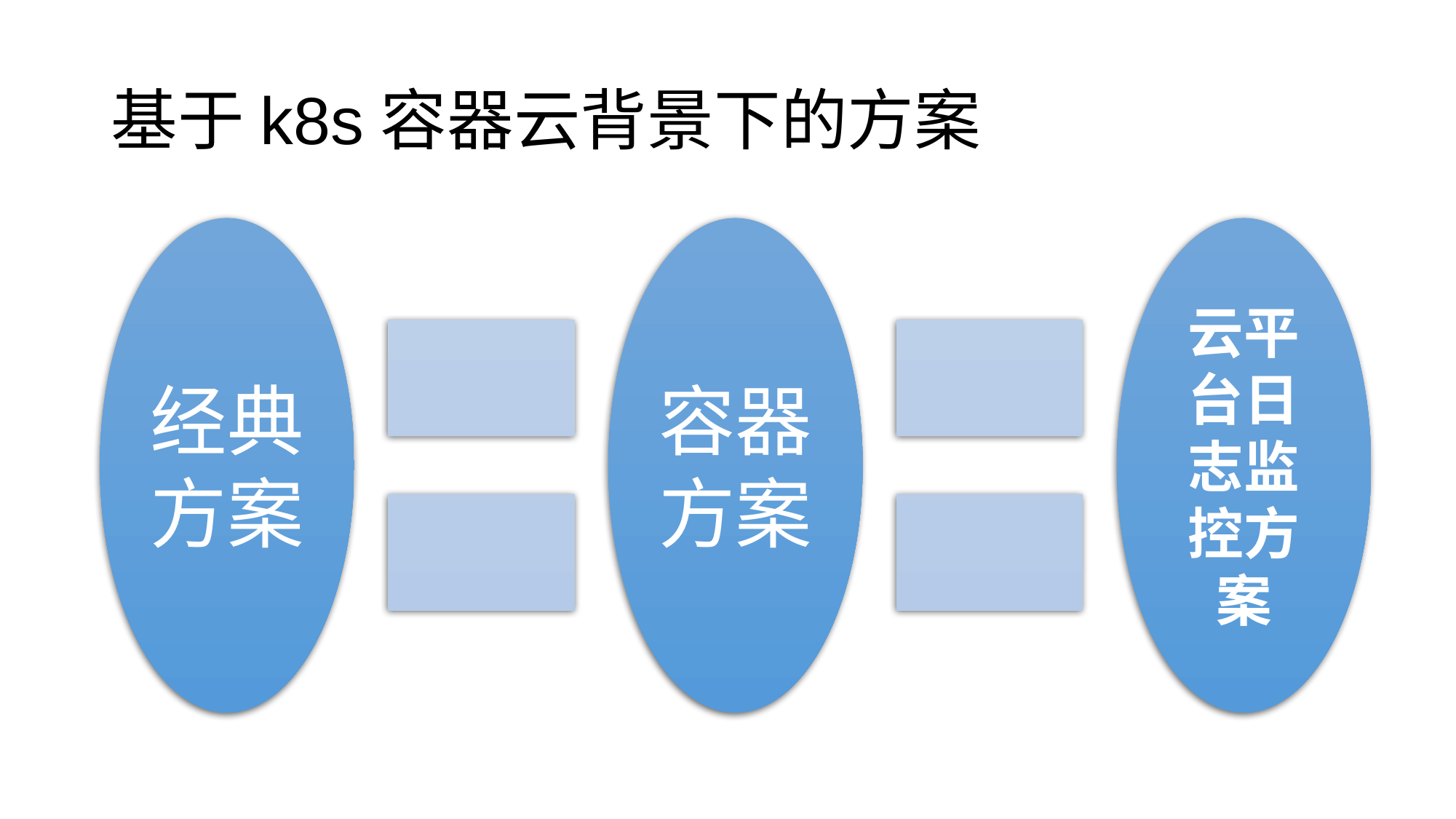

# 基于k8s容器云背景下的方案

经典
方案
容器
方案
云平台日志监控方案